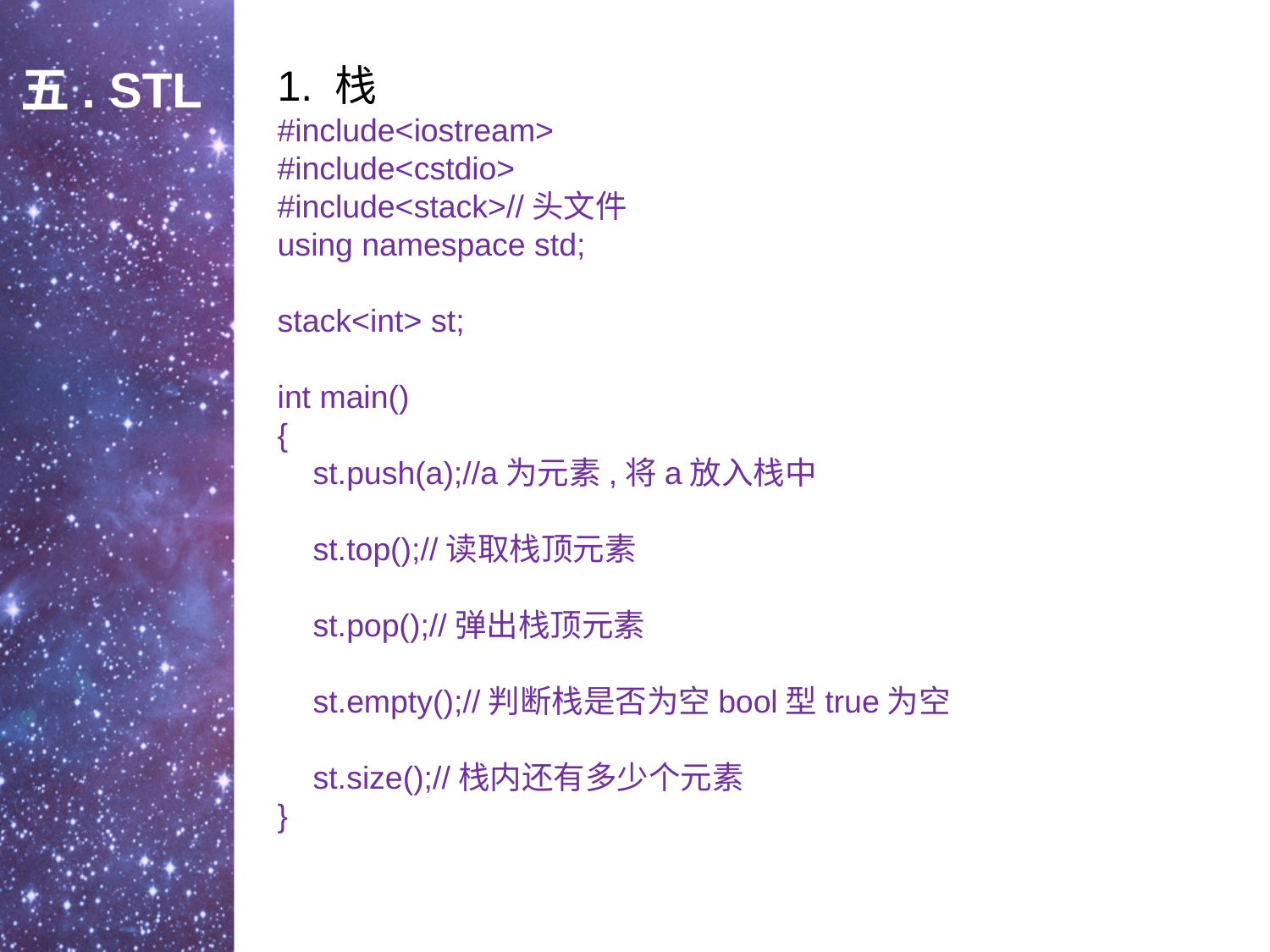

五. STL
1. 栈
#include<iostream>
#include<cstdio>
#include<stack>//头文件
using namespace std;

stack<int> st;

int main()
{
    st.push(a);//a为元素,将a放入栈中

    st.top();//读取栈顶元素

    st.pop();//弹出栈顶元素

    st.empty();//判断栈是否为空bool型true为空

    st.size();//栈内还有多少个元素
}

点击添加文本
点击添加文本
点击添加文本
点击添加文本